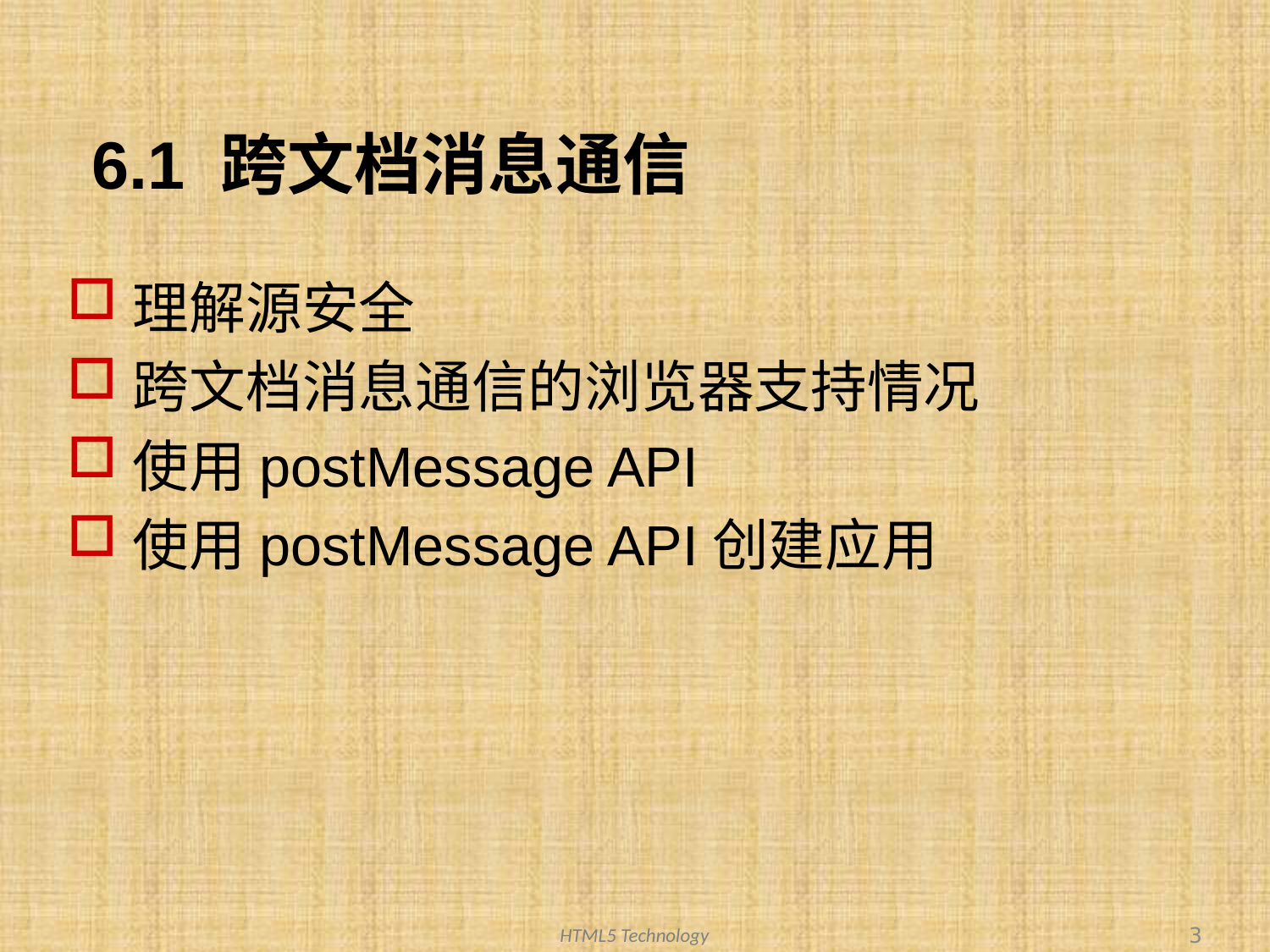

# 6.1 跨文档消息通信
理解源安全
跨文档消息通信的浏览器支持情况
使用postMessage API
使用postMessage API创建应用

3
HTML5 Technology